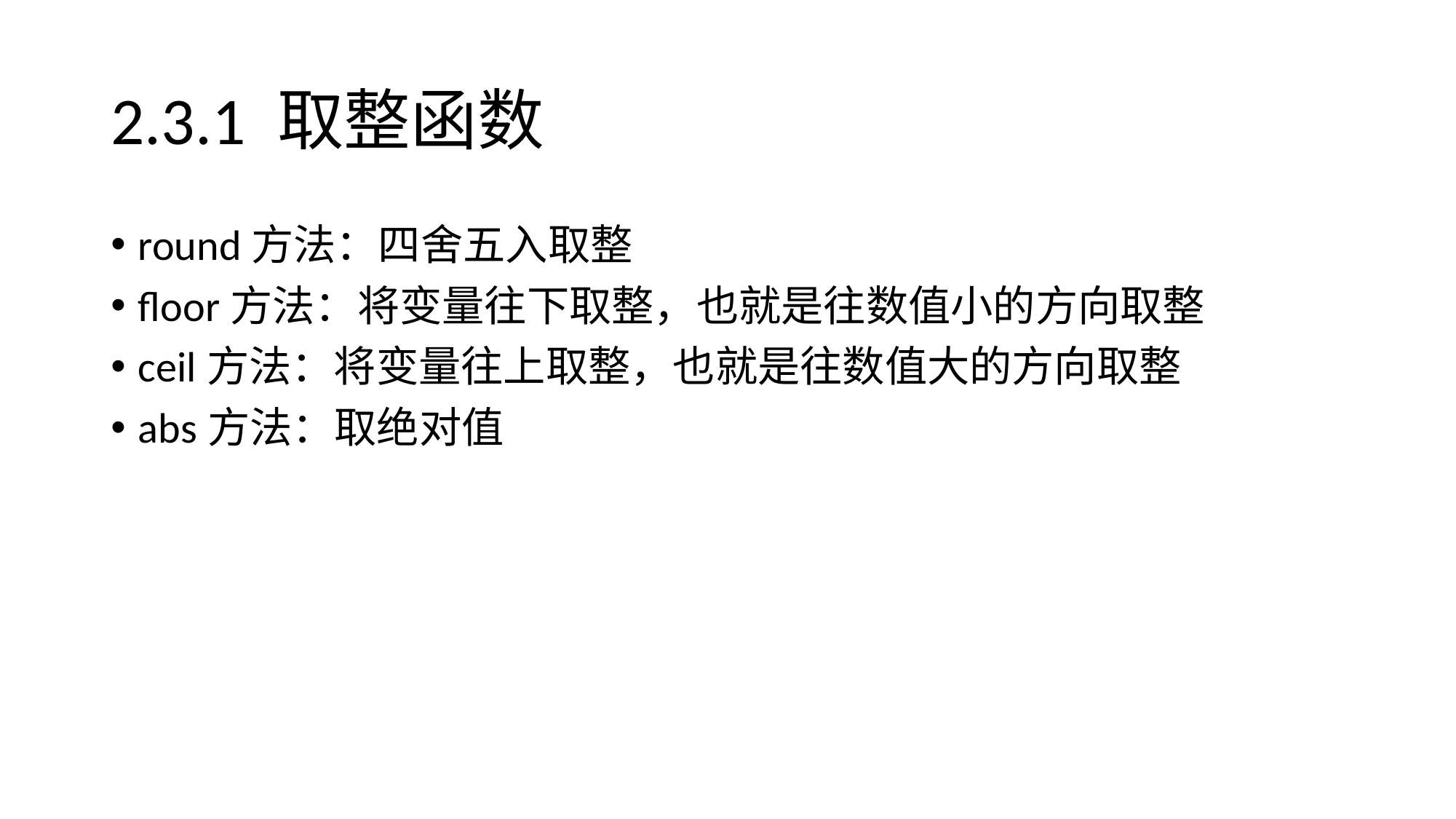

# 2.3.1 取整函数
round方法：四舍五入取整
floor方法：将变量往下取整，也就是往数值小的方向取整
ceil方法：将变量往上取整，也就是往数值大的方向取整
abs方法：取绝对值